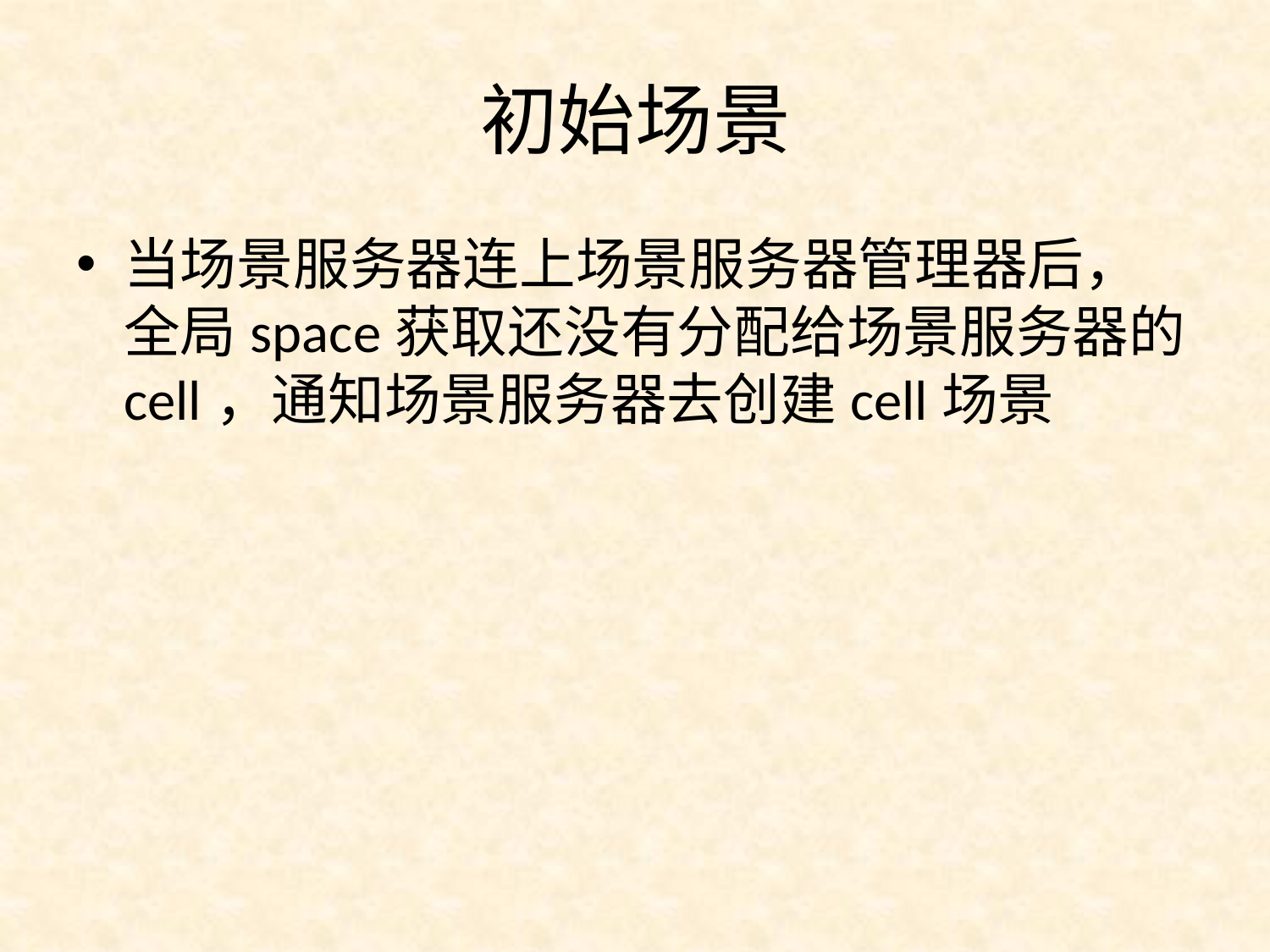

# 初始场景
当场景服务器连上场景服务器管理器后，全局space获取还没有分配给场景服务器的cell，通知场景服务器去创建cell场景